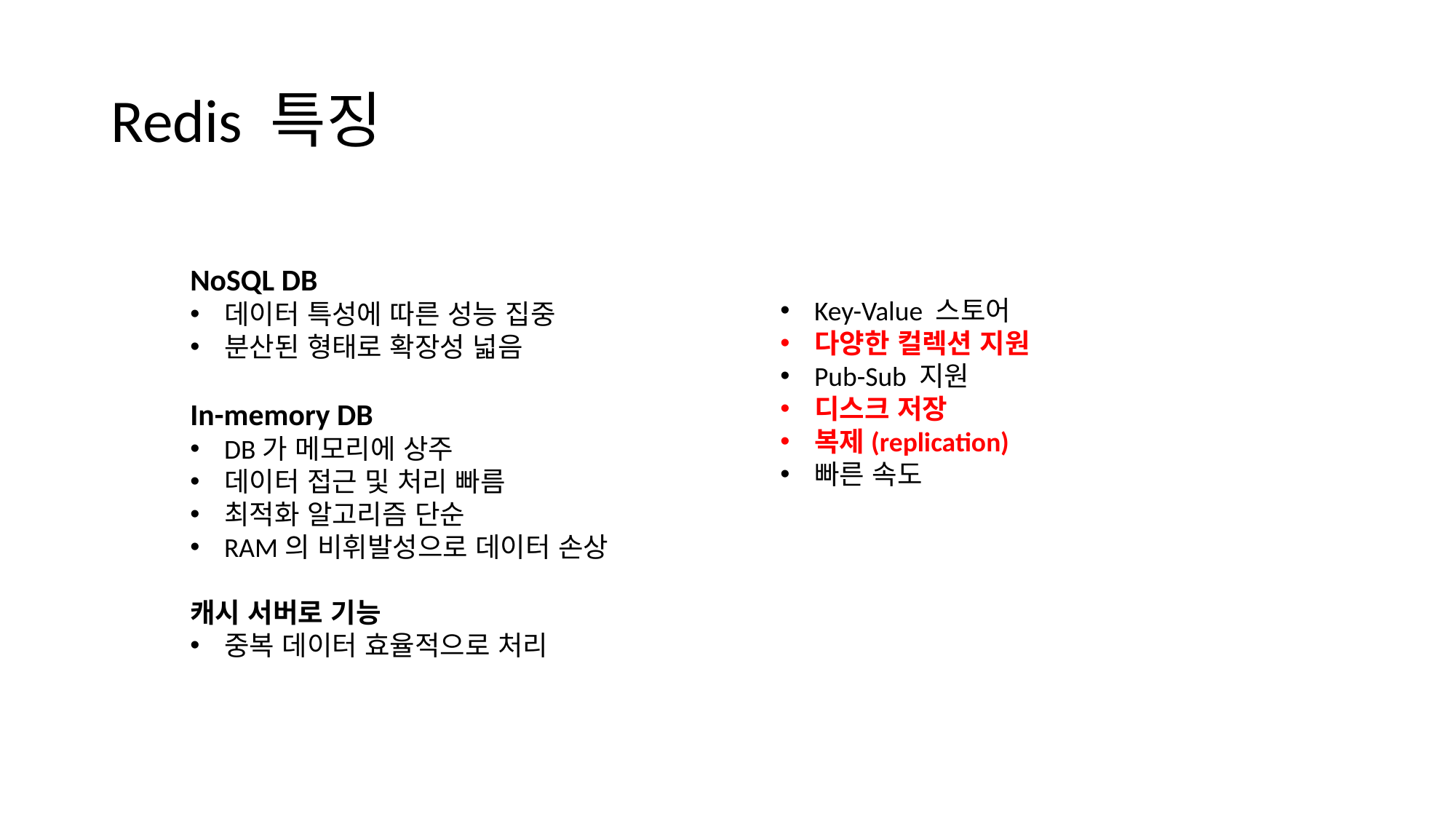

# Redis 특징
NoSQL DB
데이터 특성에 따른 성능 집중
분산된 형태로 확장성 넓음

In-memory DB
DB가 메모리에 상주
데이터 접근 및 처리 빠름
최적화 알고리즘 단순
RAM의 비휘발성으로 데이터 손상

캐시 서버로 기능
중복 데이터 효율적으로 처리
Key-Value 스토어
다양한 컬렉션 지원
Pub-Sub 지원
디스크 저장
복제(replication)
빠른 속도